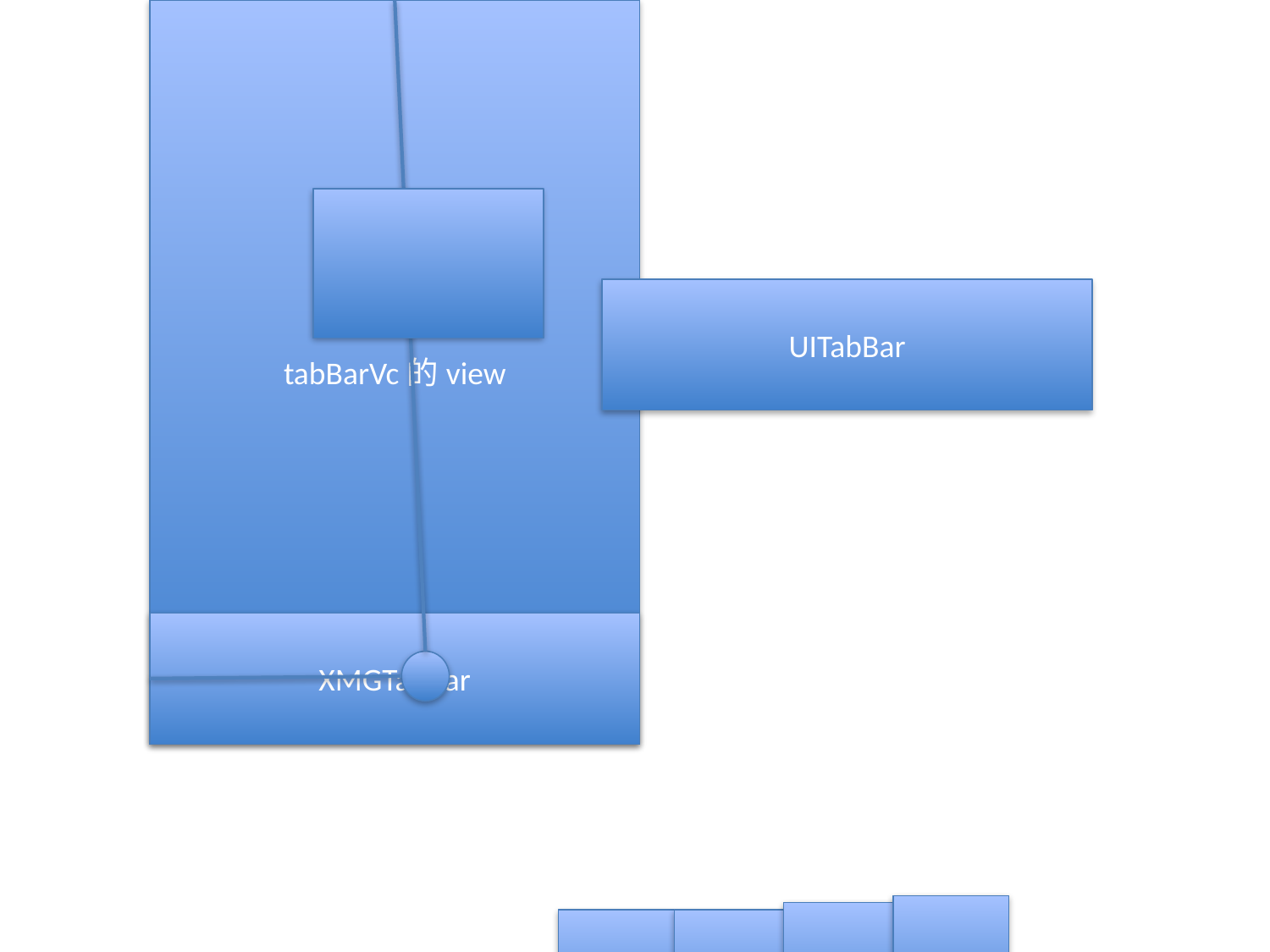

tabBarVc的view

UITabBar
XMGTabBar

2
2
0
1